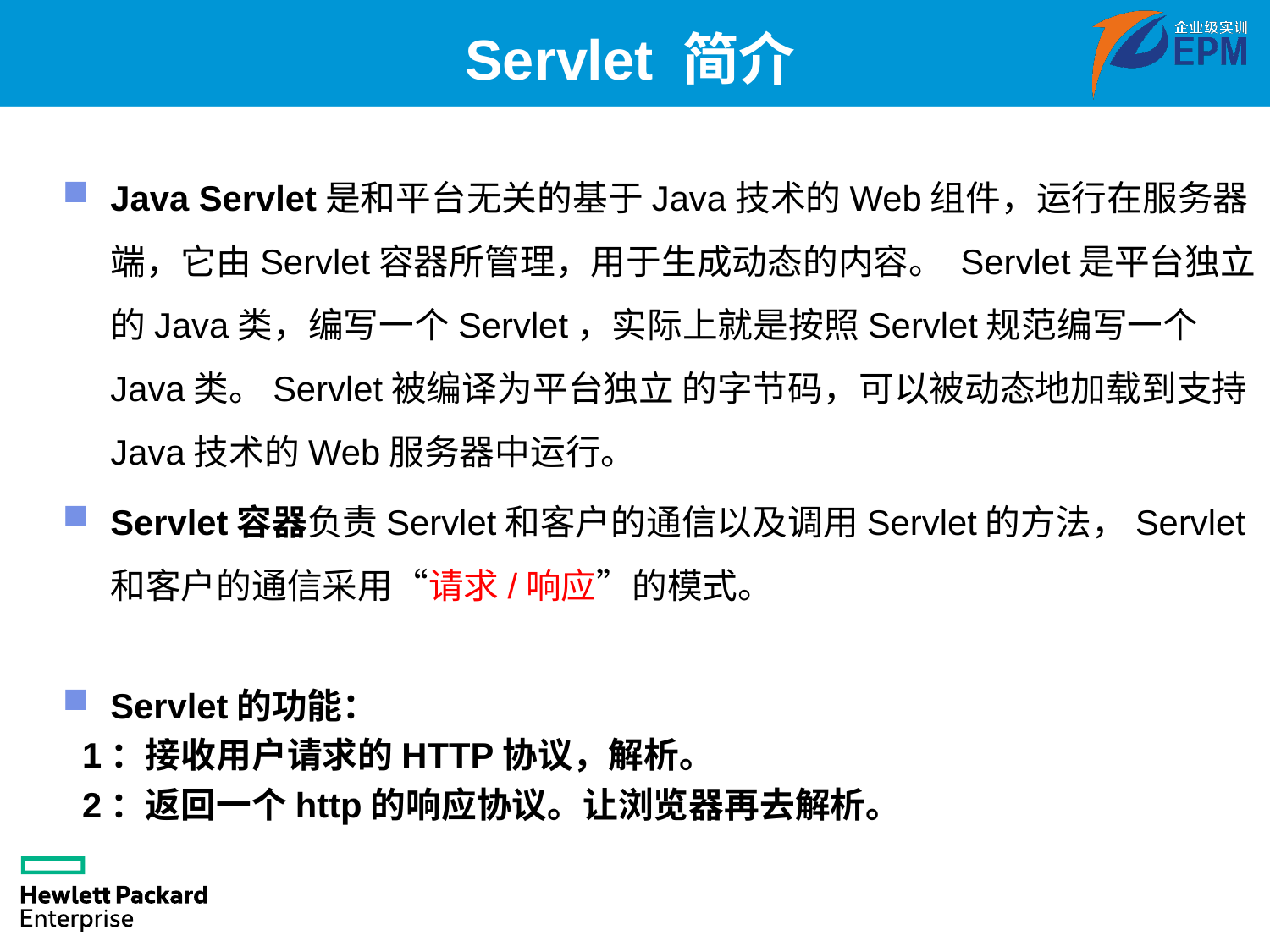

# Servlet 简介
Java Servlet是和平台无关的基于Java技术的Web组件，运行在服务器端，它由Servlet容器所管理，用于生成动态的内容。 Servlet是平台独立的Java类，编写一个Servlet，实际上就是按照Servlet规范编写一个Java类。Servlet被编译为平台独立 的字节码，可以被动态地加载到支持Java技术的Web服务器中运行。
Servlet容器负责Servlet和客户的通信以及调用Servlet的方法，Servlet和客户的通信采用“请求/响应”的模式。

Servlet的功能：
  1：接收用户请求的HTTP协议，解析。
  2：返回一个http的响应协议。让浏览器再去解析。